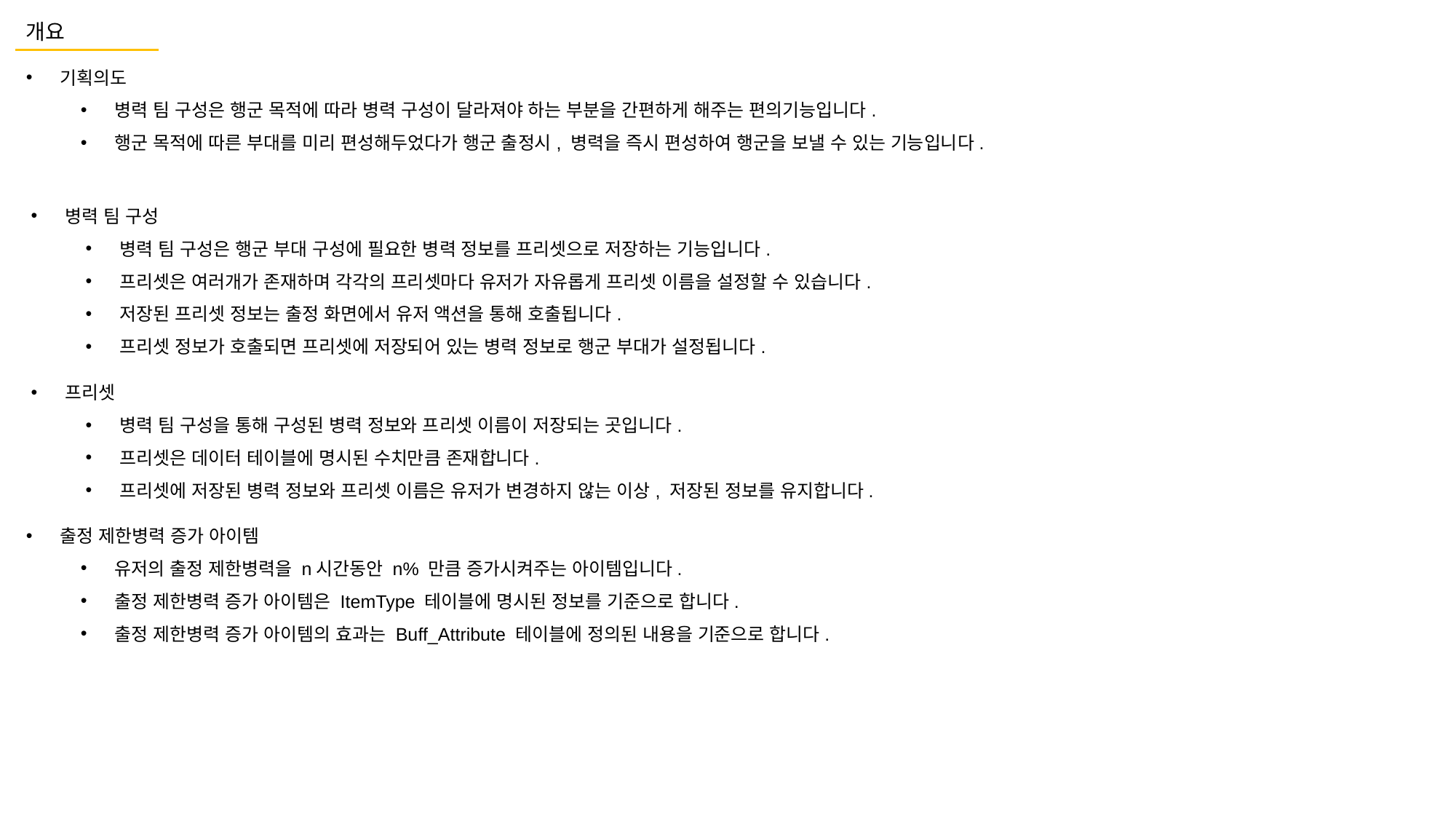

개요
기획의도
병력 팀 구성은 행군 목적에 따라 병력 구성이 달라져야 하는 부분을 간편하게 해주는 편의기능입니다.
행군 목적에 따른 부대를 미리 편성해두었다가 행군 출정시, 병력을 즉시 편성하여 행군을 보낼 수 있는 기능입니다.
병력 팀 구성
병력 팀 구성은 행군 부대 구성에 필요한 병력 정보를 프리셋으로 저장하는 기능입니다.
프리셋은 여러개가 존재하며 각각의 프리셋마다 유저가 자유롭게 프리셋 이름을 설정할 수 있습니다.
저장된 프리셋 정보는 출정 화면에서 유저 액션을 통해 호출됩니다.
프리셋 정보가 호출되면 프리셋에 저장되어 있는 병력 정보로 행군 부대가 설정됩니다.
프리셋
병력 팀 구성을 통해 구성된 병력 정보와 프리셋 이름이 저장되는 곳입니다.
프리셋은 데이터 테이블에 명시된 수치만큼 존재합니다.
프리셋에 저장된 병력 정보와 프리셋 이름은 유저가 변경하지 않는 이상, 저장된 정보를 유지합니다.
출정 제한병력 증가 아이템
유저의 출정 제한병력을 n시간동안 n% 만큼 증가시켜주는 아이템입니다.
출정 제한병력 증가 아이템은 ItemType 테이블에 명시된 정보를 기준으로 합니다.
출정 제한병력 증가 아이템의 효과는 Buff_Attribute 테이블에 정의된 내용을 기준으로 합니다.